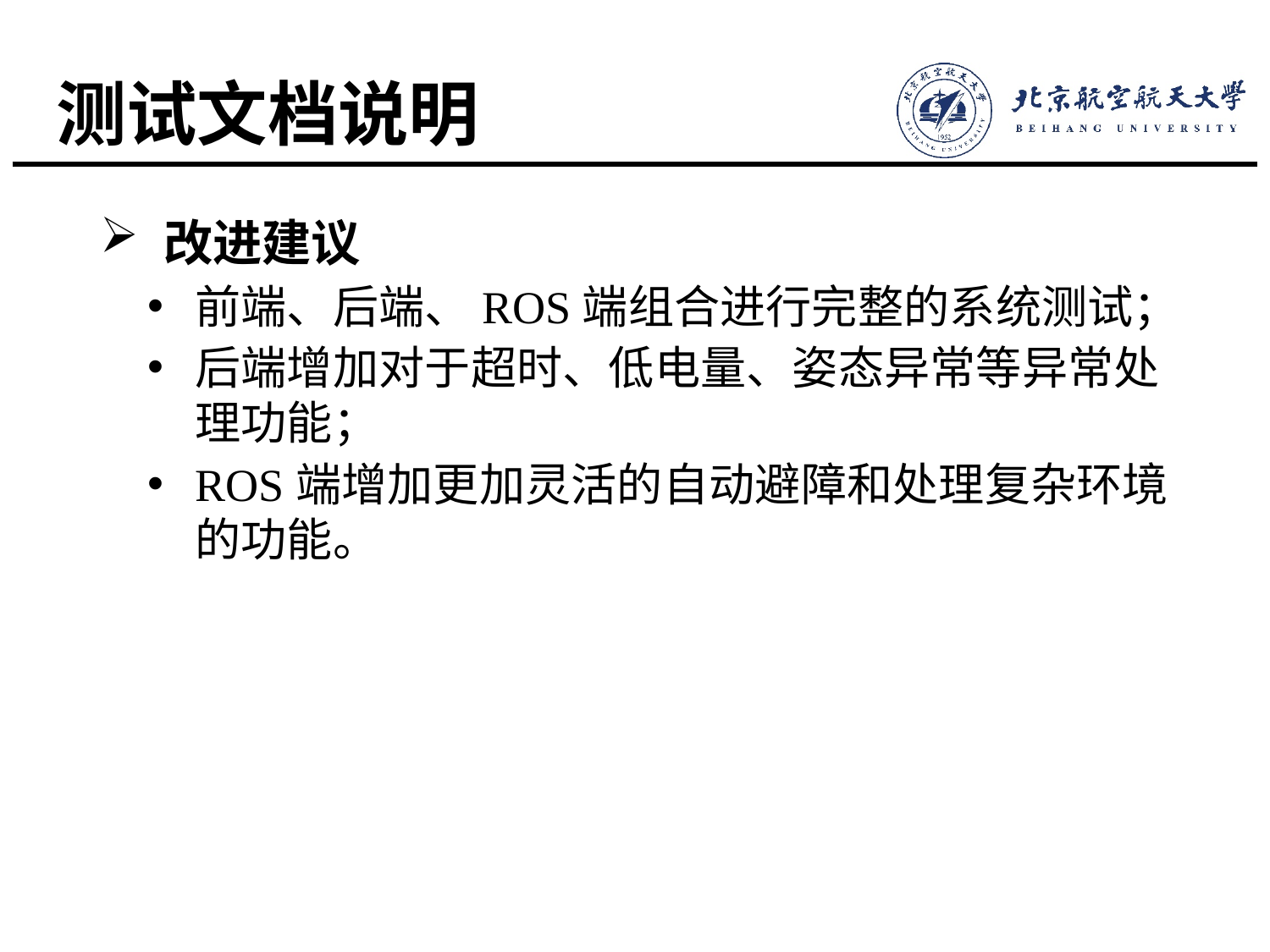

# 测试文档说明
改进建议
前端、后端、ROS端组合进行完整的系统测试；
后端增加对于超时、低电量、姿态异常等异常处理功能；
ROS端增加更加灵活的自动避障和处理复杂环境的功能。

26